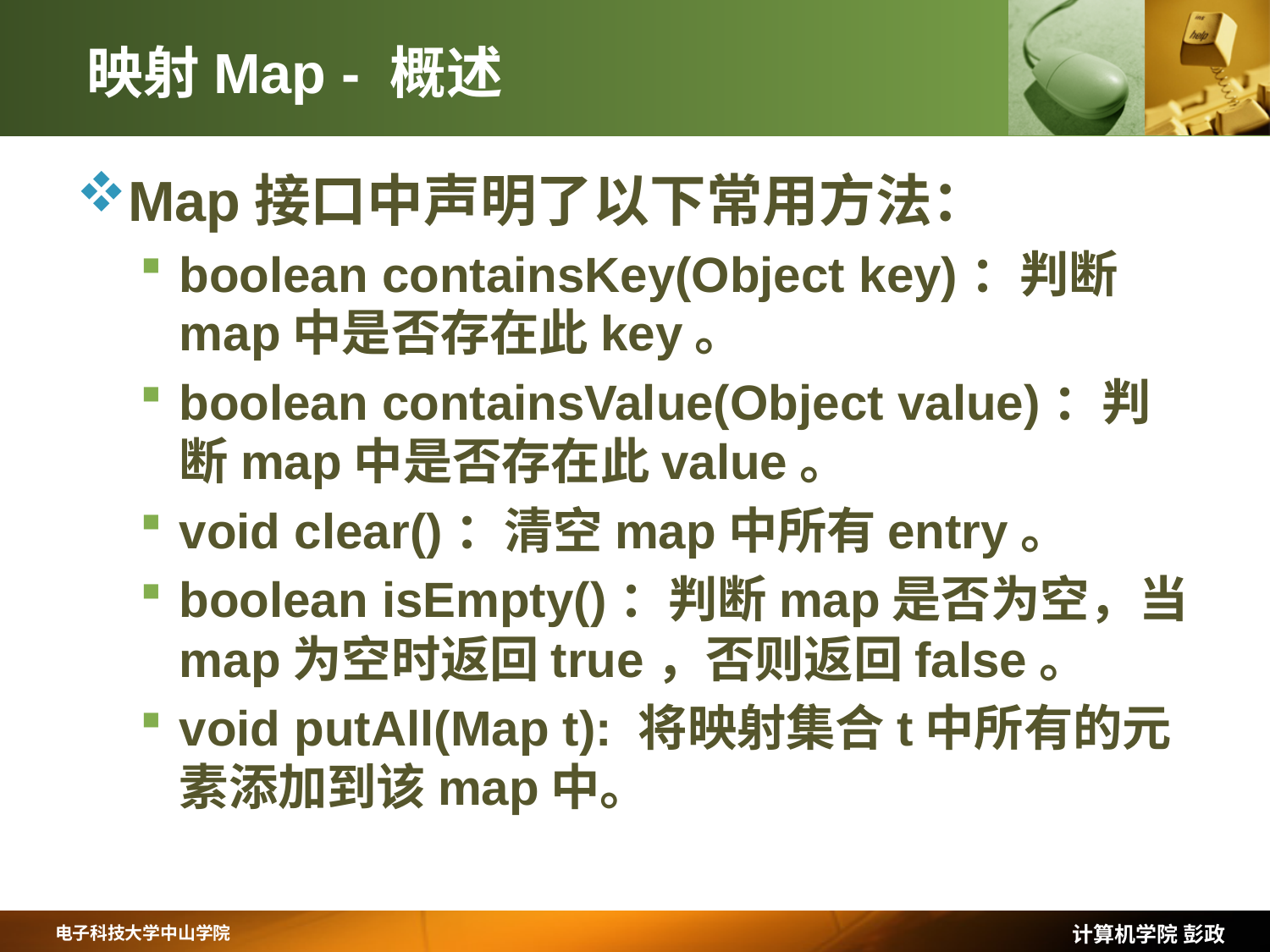

# 映射Map - 概述
Map接口中声明了以下常用方法：
boolean containsKey(Object key)：判断map中是否存在此key。
boolean containsValue(Object value)：判断map中是否存在此value。
void clear()：清空map中所有entry。
boolean isEmpty()：判断map是否为空，当map为空时返回true，否则返回false。
void putAll(Map t): 将映射集合t中所有的元素添加到该map中。
计算机学院 彭政
电子科技大学中山学院